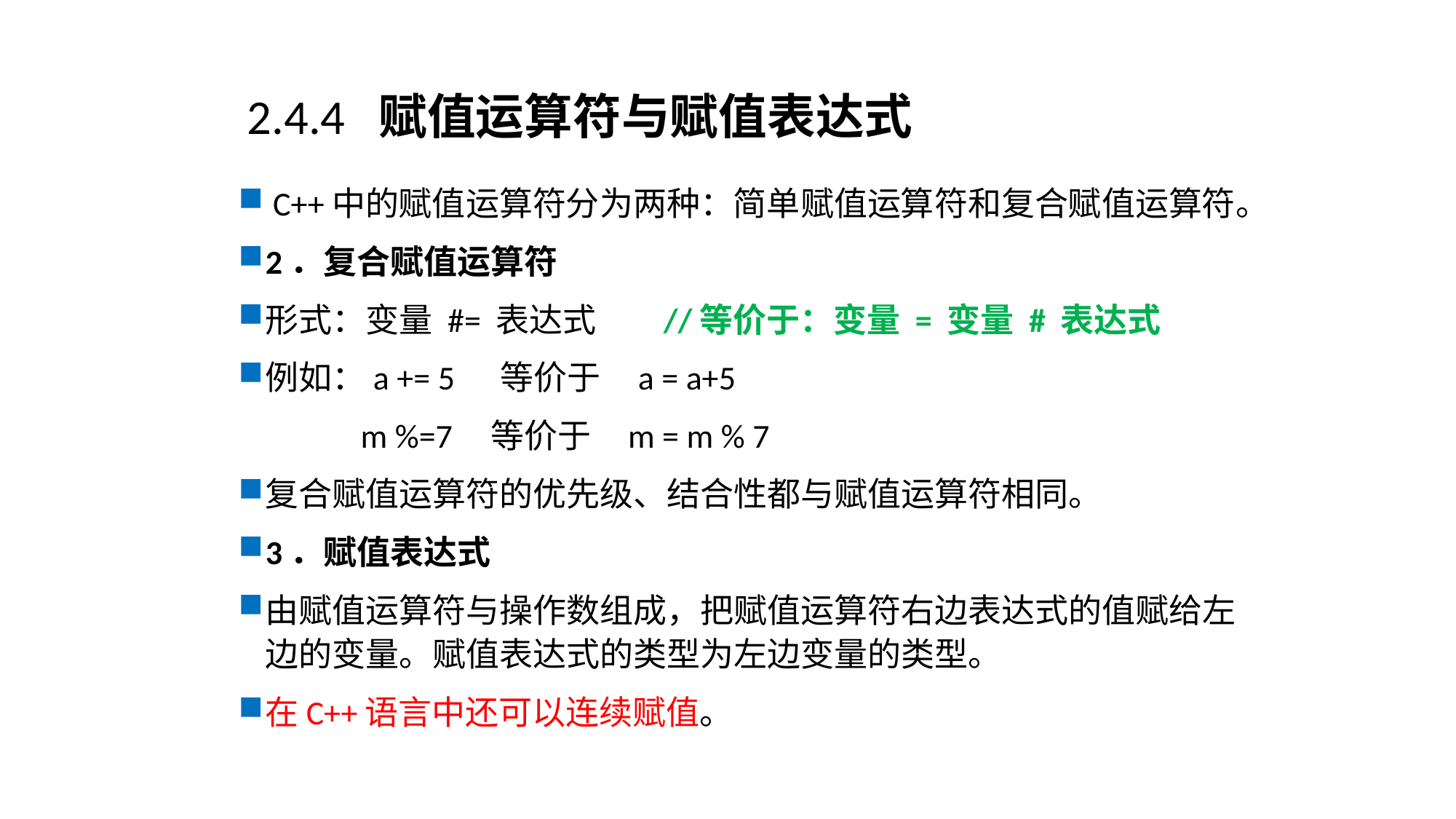

# 2.4.4  赋值运算符与赋值表达式
 C++中的赋值运算符分为两种：简单赋值运算符和复合赋值运算符。
2．复合赋值运算符
形式：变量 #= 表达式        //等价于：变量 = 变量 # 表达式
例如：a += 5     等价于    a = a+5
                m %=7    等价于    m = m % 7
复合赋值运算符的优先级、结合性都与赋值运算符相同。
3．赋值表达式
由赋值运算符与操作数组成，把赋值运算符右边表达式的值赋给左边的变量。赋值表达式的类型为左边变量的类型。
在C++语言中还可以连续赋值。